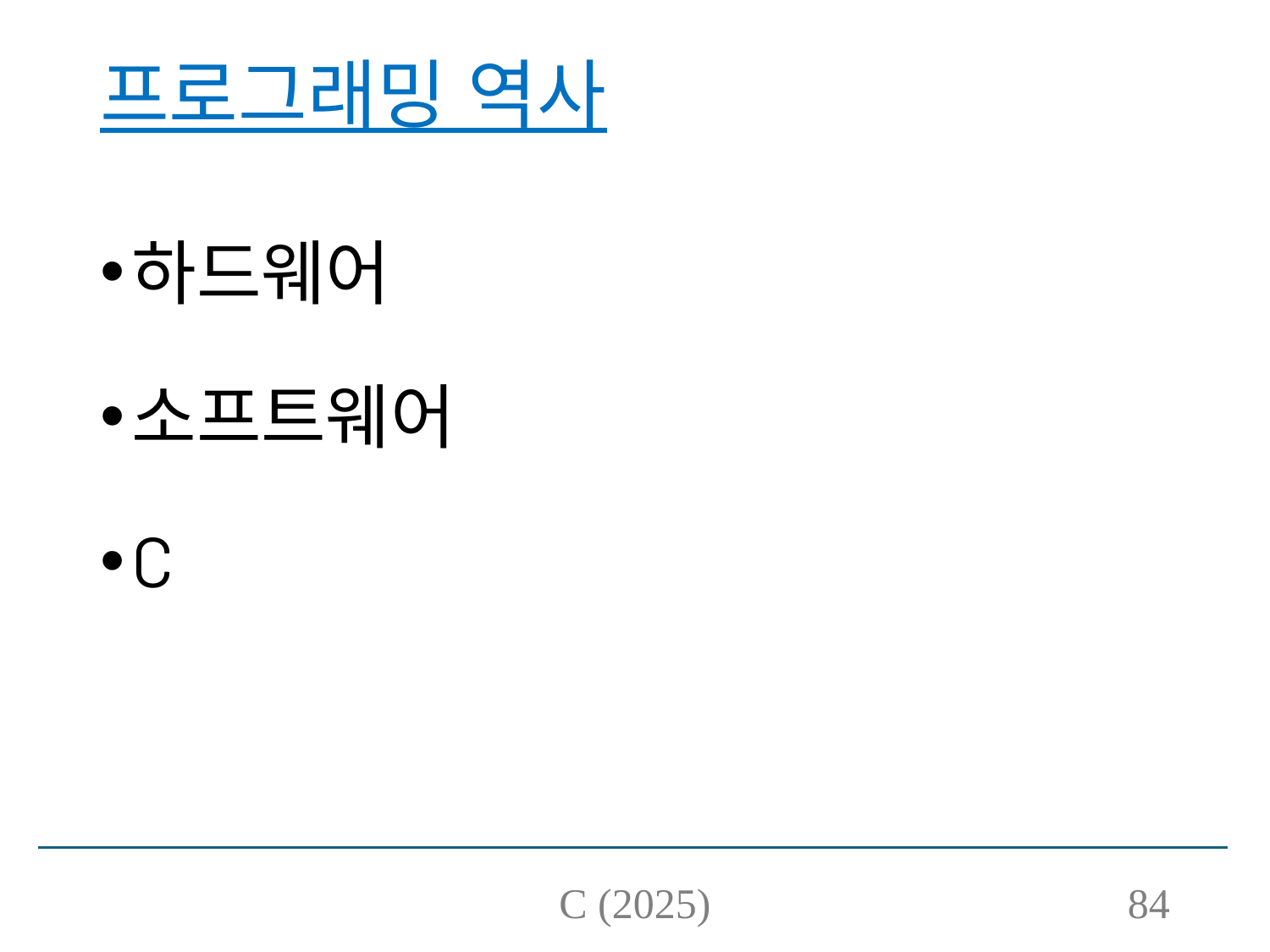

# 프로그래밍 역사
하드웨어
소프트웨어
C
C (2025)
84